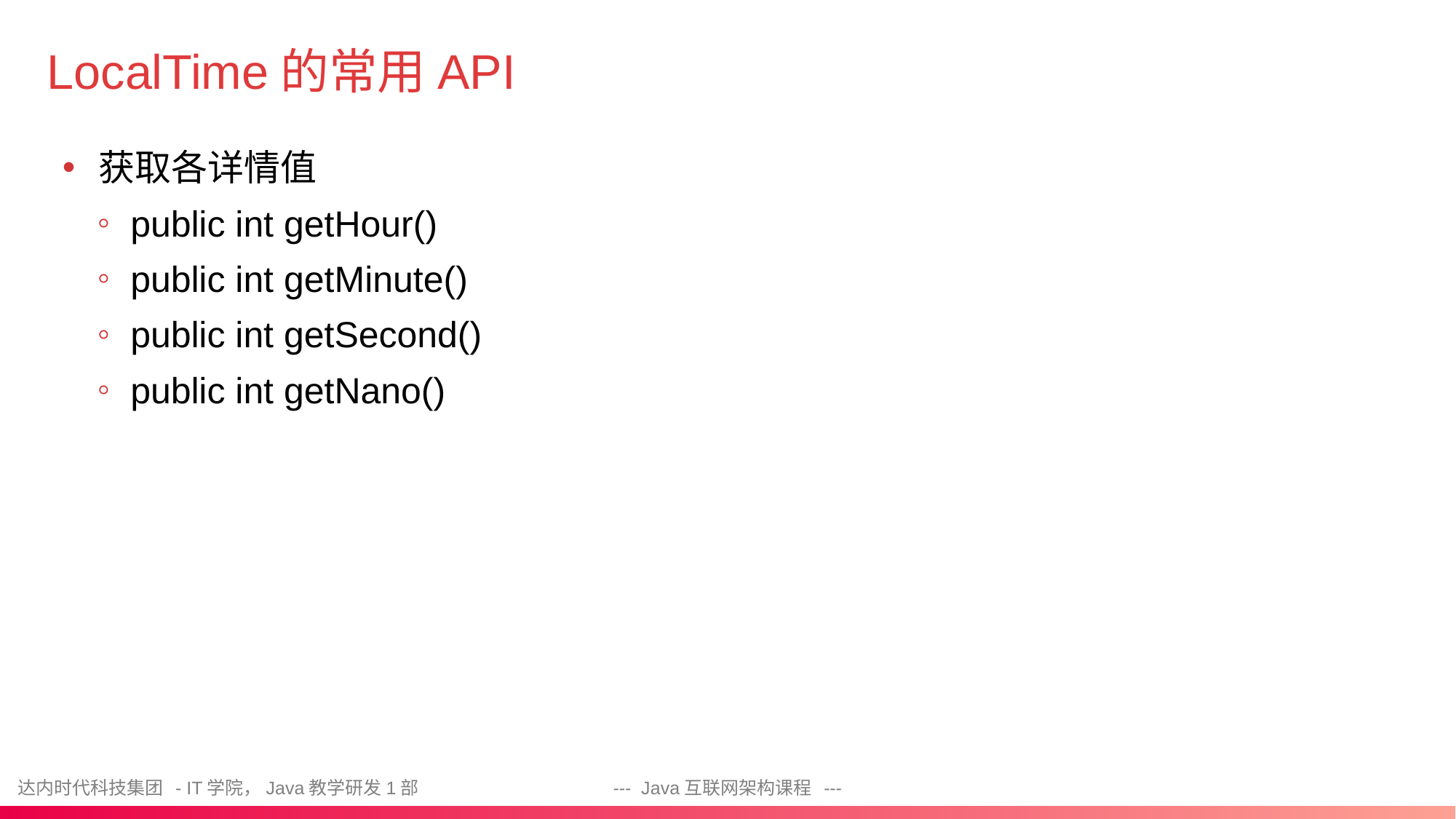

# LocalTime的常用API
获取各详情值
public int getHour()
public int getMinute()
public int getSecond()
public int getNano()